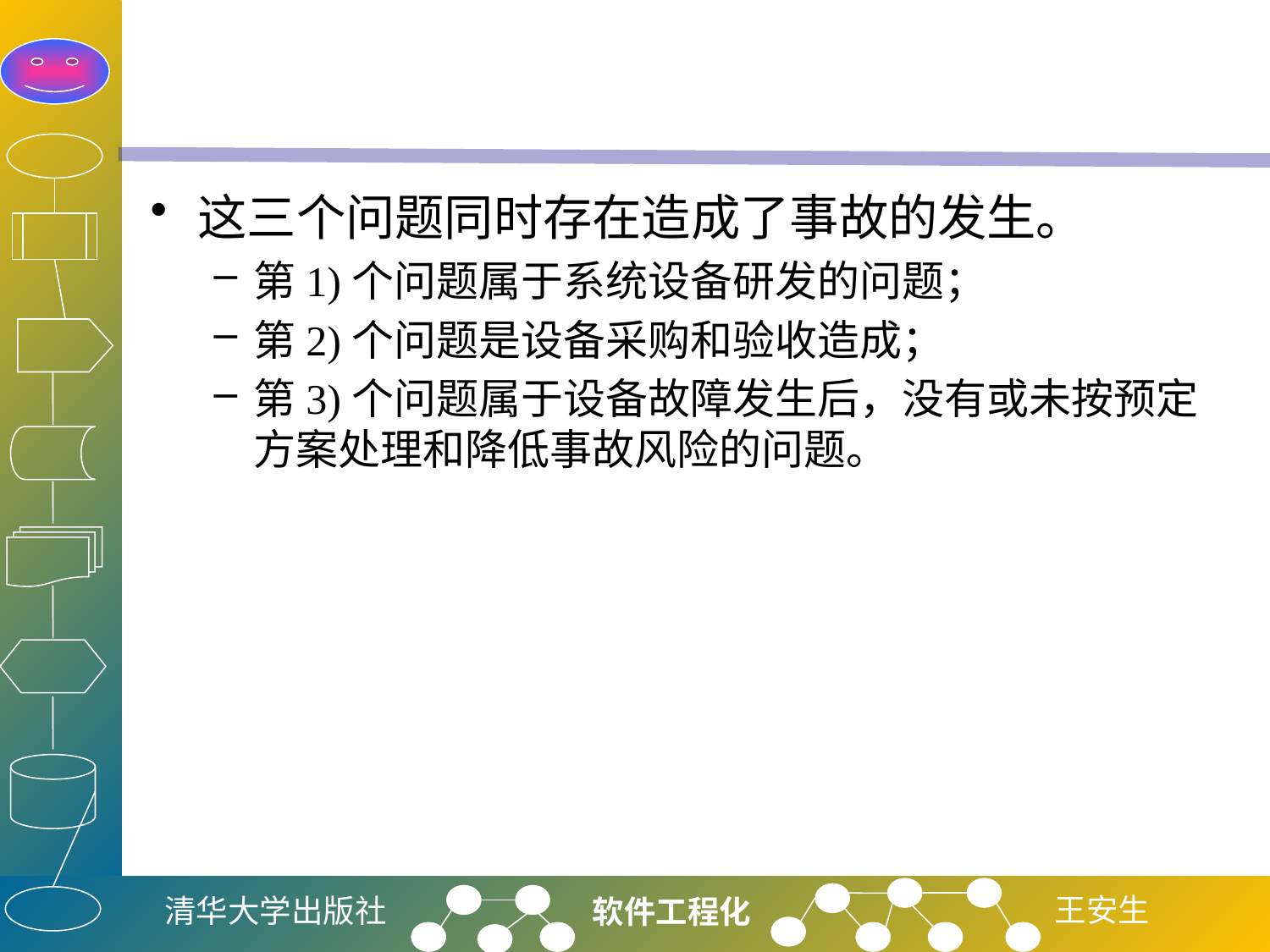

#
这三个问题同时存在造成了事故的发生。
第1)个问题属于系统设备研发的问题；
第2)个问题是设备采购和验收造成；
第3)个问题属于设备故障发生后，没有或未按预定方案处理和降低事故风险的问题。